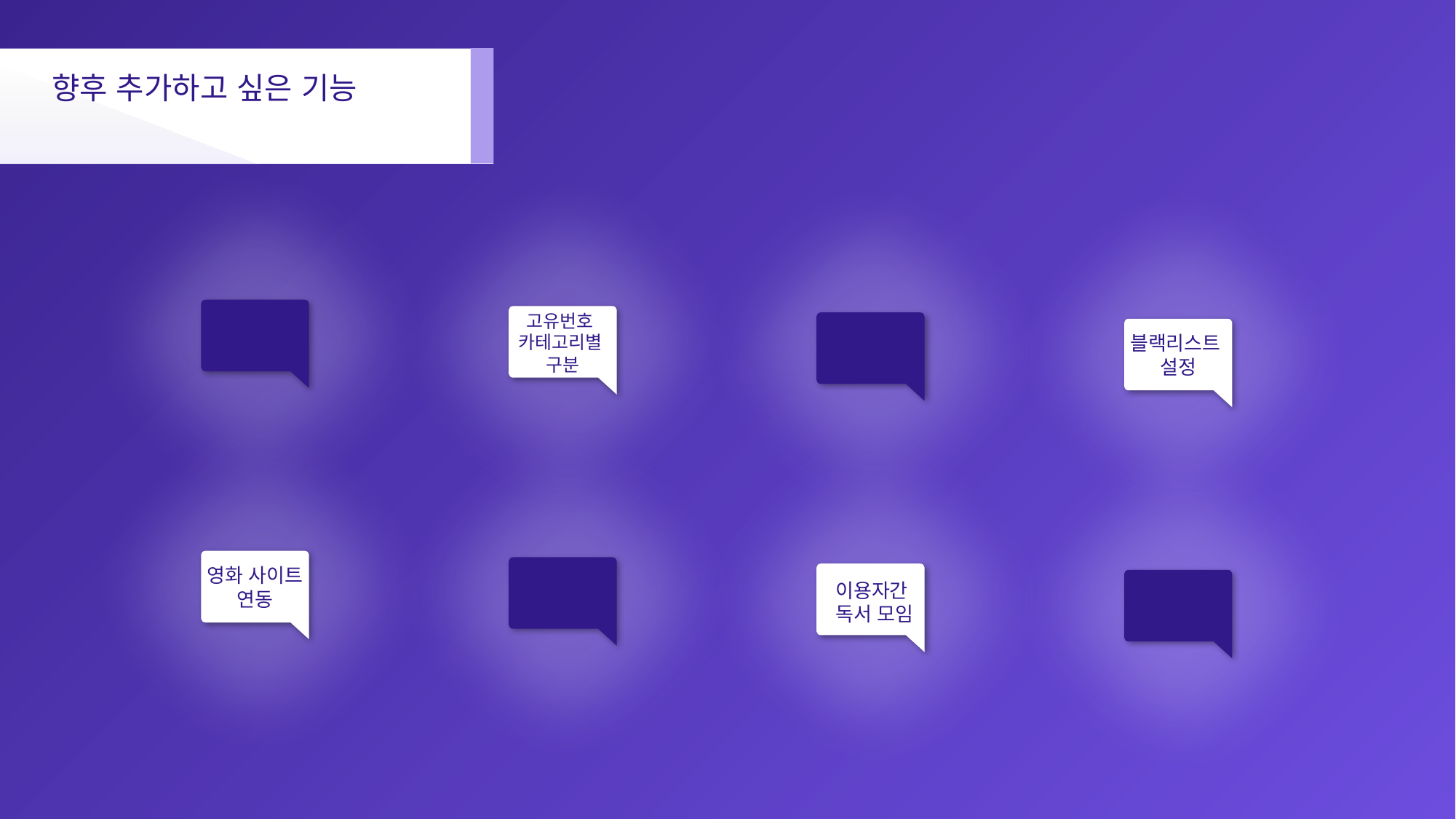

향후 추가하고 싶은 기능

고유번호
자동 입력

고유번호
카테고리별
구분

키워드
검색

블랙리스트
설정

영화 사이트
연동

서점 사이트
연동

이용자간
독서 모임

이 달의
다독자 선정